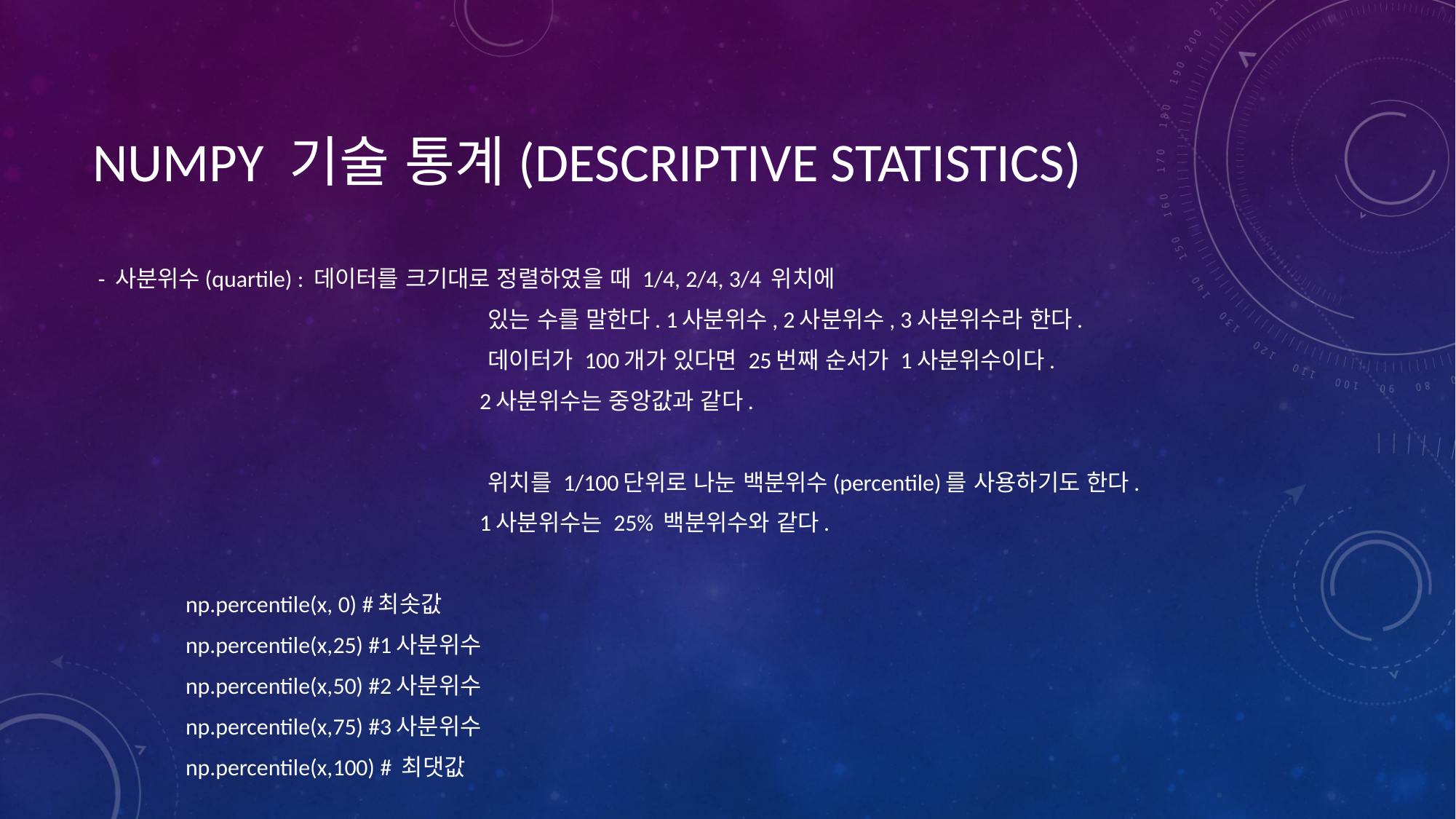

# Numpy 기술 통계(descriptive statistics)
 - 사분위수(quartile) : 데이터를 크기대로 정렬하였을 때 1/4, 2/4, 3/4 위치에
				   있는 수를 말한다. 1사분위수, 2사분위수, 3사분위수라 한다.
				   데이터가 100개가 있다면 25번째 순서가 1사분위수이다.
				   2사분위수는 중앙값과 같다.

				   위치를 1/100단위로 나눈 백분위수(percentile)를 사용하기도 한다.
				   1사분위수는 25% 백분위수와 같다.

	np.percentile(x, 0) #최솟값
	np.percentile(x,25) #1사분위수
	np.percentile(x,50) #2사분위수
	np.percentile(x,75) #3사분위수
	np.percentile(x,100) # 최댓값